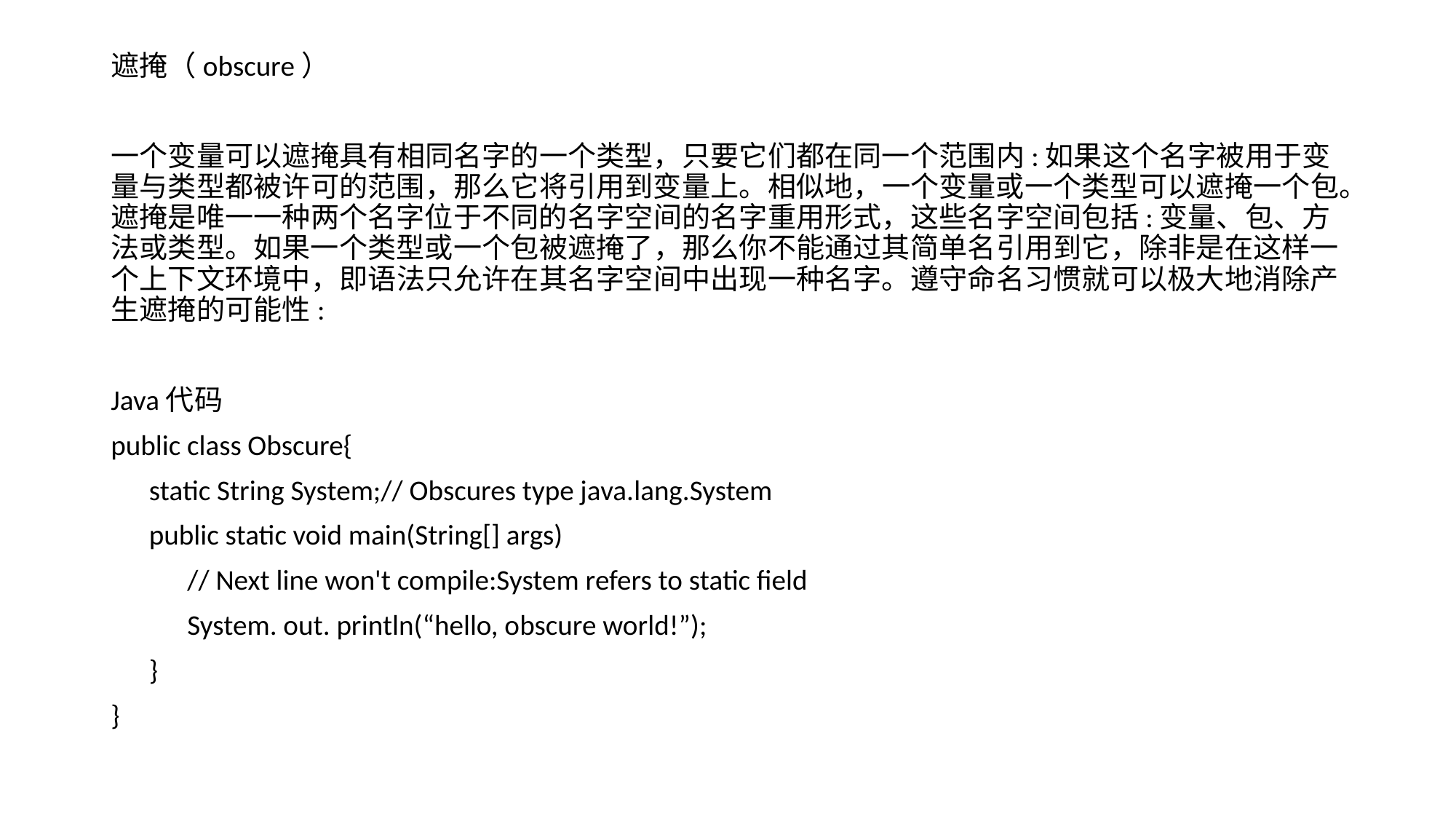

遮掩（obscure）

一个变量可以遮掩具有相同名字的一个类型，只要它们都在同一个范围内:如果这个名字被用于变量与类型都被许可的范围，那么它将引用到变量上。相似地，一个变量或一个类型可以遮掩一个包。遮掩是唯一一种两个名字位于不同的名字空间的名字重用形式，这些名字空间包括:变量、包、方法或类型。如果一个类型或一个包被遮掩了，那么你不能通过其简单名引用到它，除非是在这样一个上下文环境中，即语法只允许在其名字空间中出现一种名字。遵守命名习惯就可以极大地消除产生遮掩的可能性:

Java代码
public class Obscure{
      static String System;// Obscures type java.lang.System
      public static void main(String[] args)
            // Next line won't compile:System refers to static field
            System. out. println(“hello, obscure world!”);
      }
}